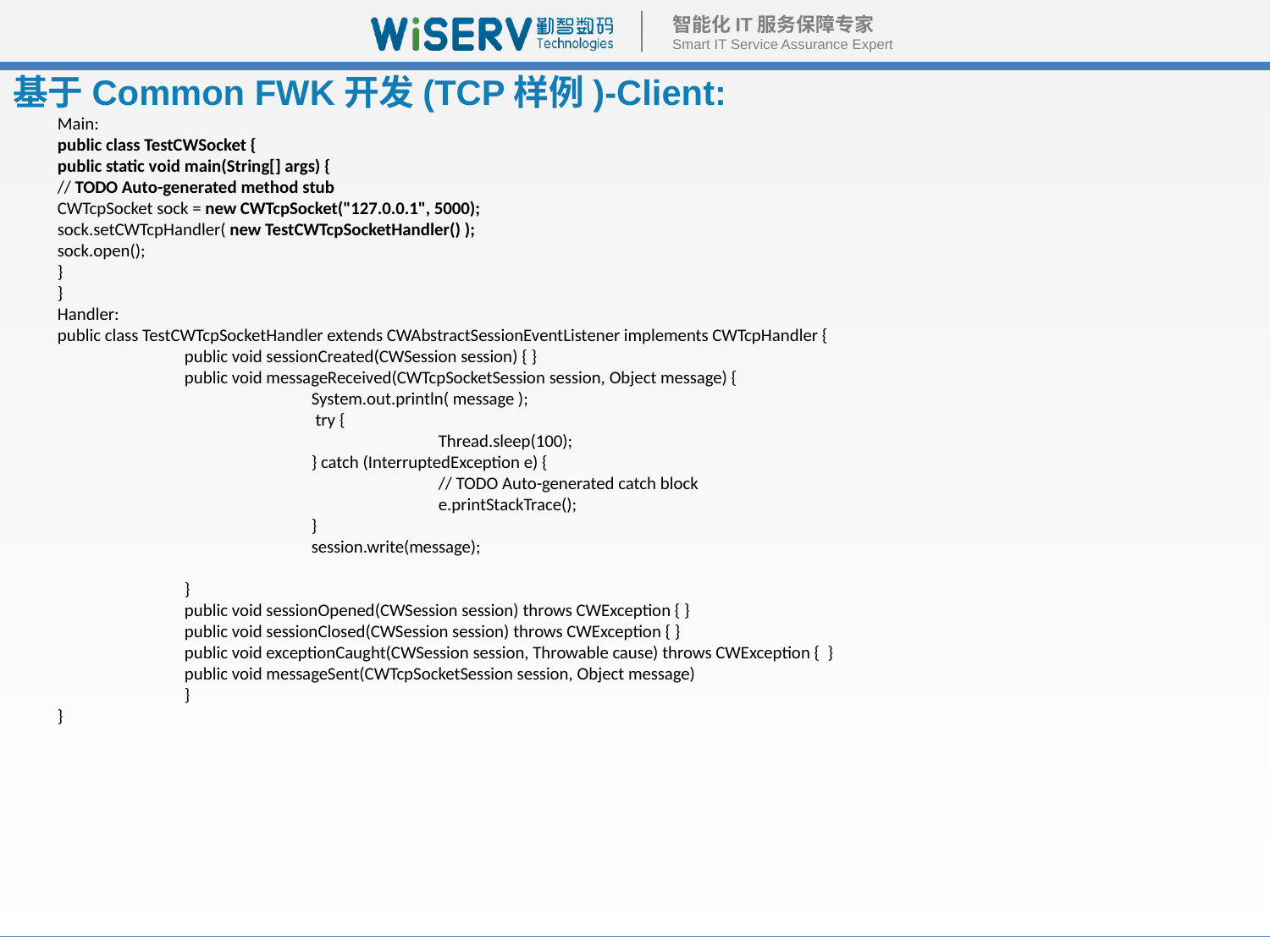

# 基于Common FWK开发(TCP样例)-Client:
Main:
public class TestCWSocket {
public static void main(String[] args) {
// TODO Auto-generated method stub
CWTcpSocket sock = new CWTcpSocket("127.0.0.1", 5000);
sock.setCWTcpHandler( new TestCWTcpSocketHandler() );
sock.open();
}
}
Handler:
public class TestCWTcpSocketHandler extends CWAbstractSessionEventListener implements CWTcpHandler {
	public void sessionCreated(CWSession session) { }
	public void messageReceived(CWTcpSocketSession session, Object message) {
		System.out.println( message );
		 try {
			Thread.sleep(100);
		} catch (InterruptedException e) {
			// TODO Auto-generated catch block
			e.printStackTrace();
		}
		session.write(message);

	}
	public void sessionOpened(CWSession session) throws CWException { }
	public void sessionClosed(CWSession session) throws CWException { }
	public void exceptionCaught(CWSession session, Throwable cause) throws CWException {  }
	public void messageSent(CWTcpSocketSession session, Object message)
	}
}